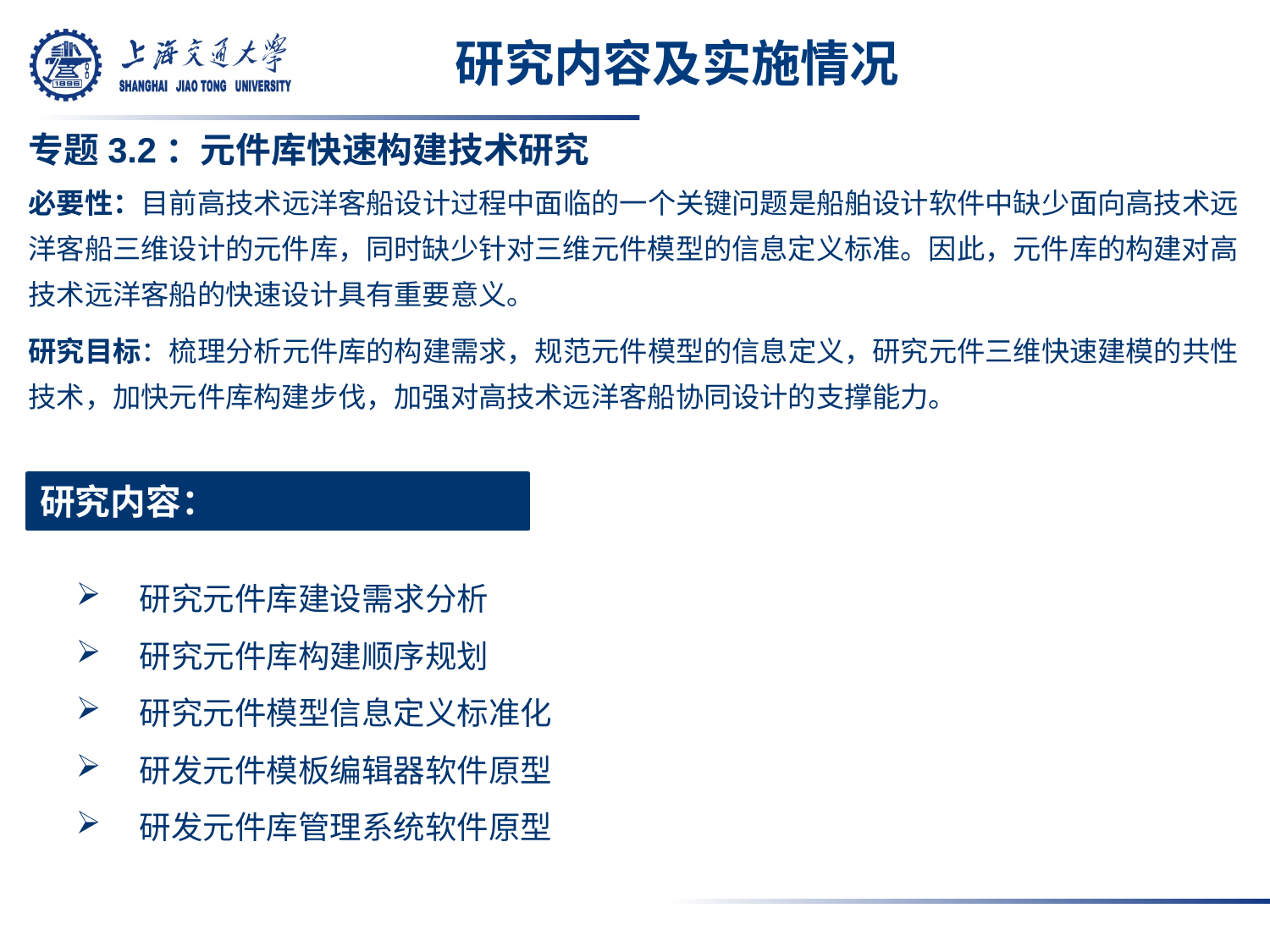

# 研究内容及实施情况
专题3.2：元件库快速构建技术研究

必要性：目前高技术远洋客船设计过程中面临的一个关键问题是船舶设计软件中缺少面向高技术远洋客船三维设计的元件库，同时缺少针对三维元件模型的信息定义标准。因此，元件库的构建对高技术远洋客船的快速设计具有重要意义。
研究目标：梳理分析元件库的构建需求，规范元件模型的信息定义，研究元件三维快速建模的共性技术，加快元件库构建步伐，加强对高技术远洋客船协同设计的支撑能力。
研究内容：
研究元件库建设需求分析
研究元件库构建顺序规划
研究元件模型信息定义标准化
研发元件模板编辑器软件原型
研发元件库管理系统软件原型